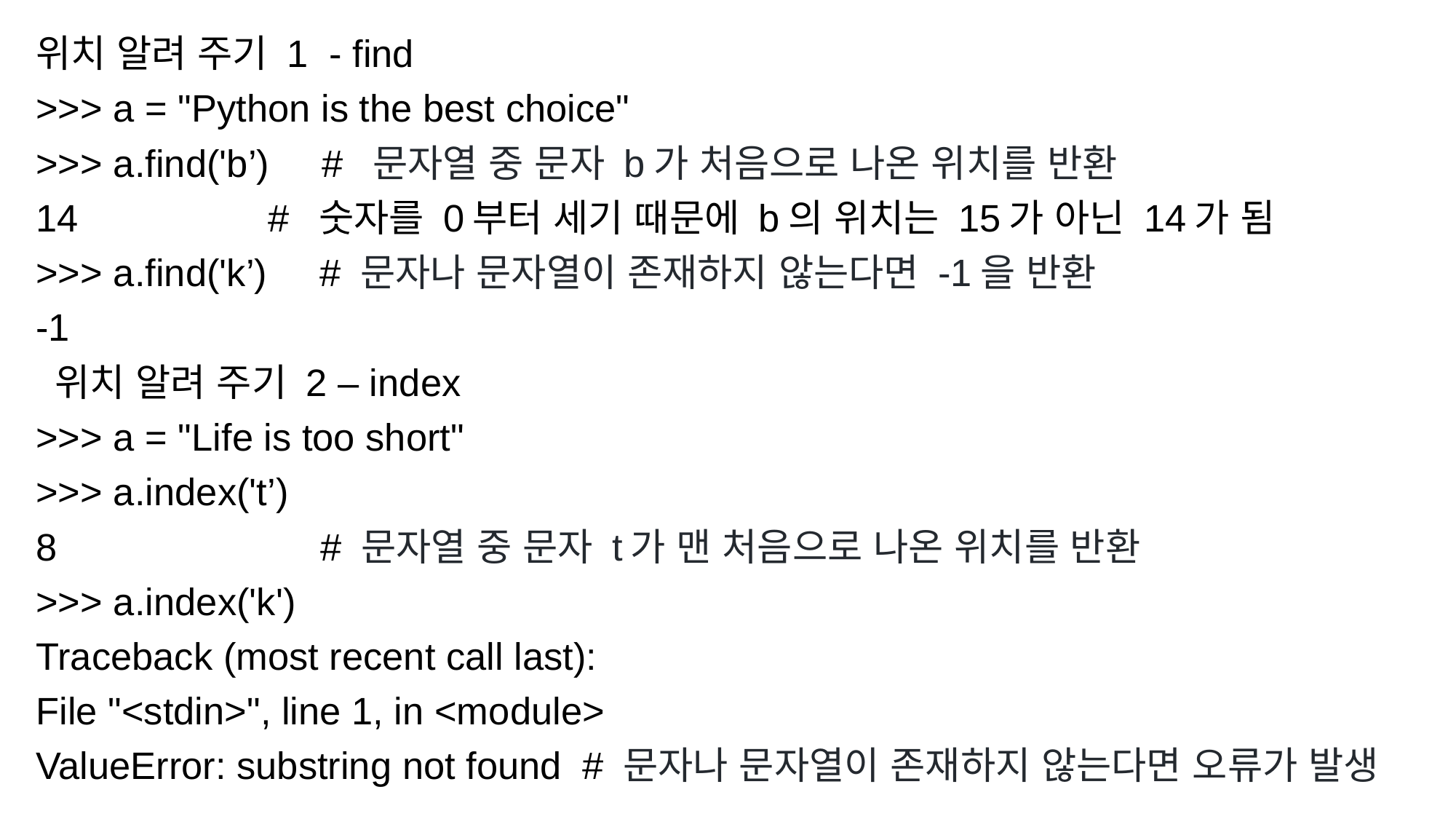

위치 알려 주기 1  - find
>>> a = "Python is the best choice"
>>> a.find('b’)     #  문자열 중 문자 b가 처음으로 나온 위치를 반환
14                  #  숫자를 0부터 세기 때문에 b의 위치는 15가 아닌 14가 됨
>>> a.find('k’)     # 문자나 문자열이 존재하지 않는다면 -1을 반환
-1
 위치 알려 주기 2 – index
>>> a = "Life is too short"
>>> a.index('t’)
8                         # 문자열 중 문자 t가 맨 처음으로 나온 위치를 반환
>>> a.index('k')
Traceback (most recent call last):
File "<stdin>", line 1, in <module>
ValueError: substring not found  # 문자나 문자열이 존재하지 않는다면 오류가 발생